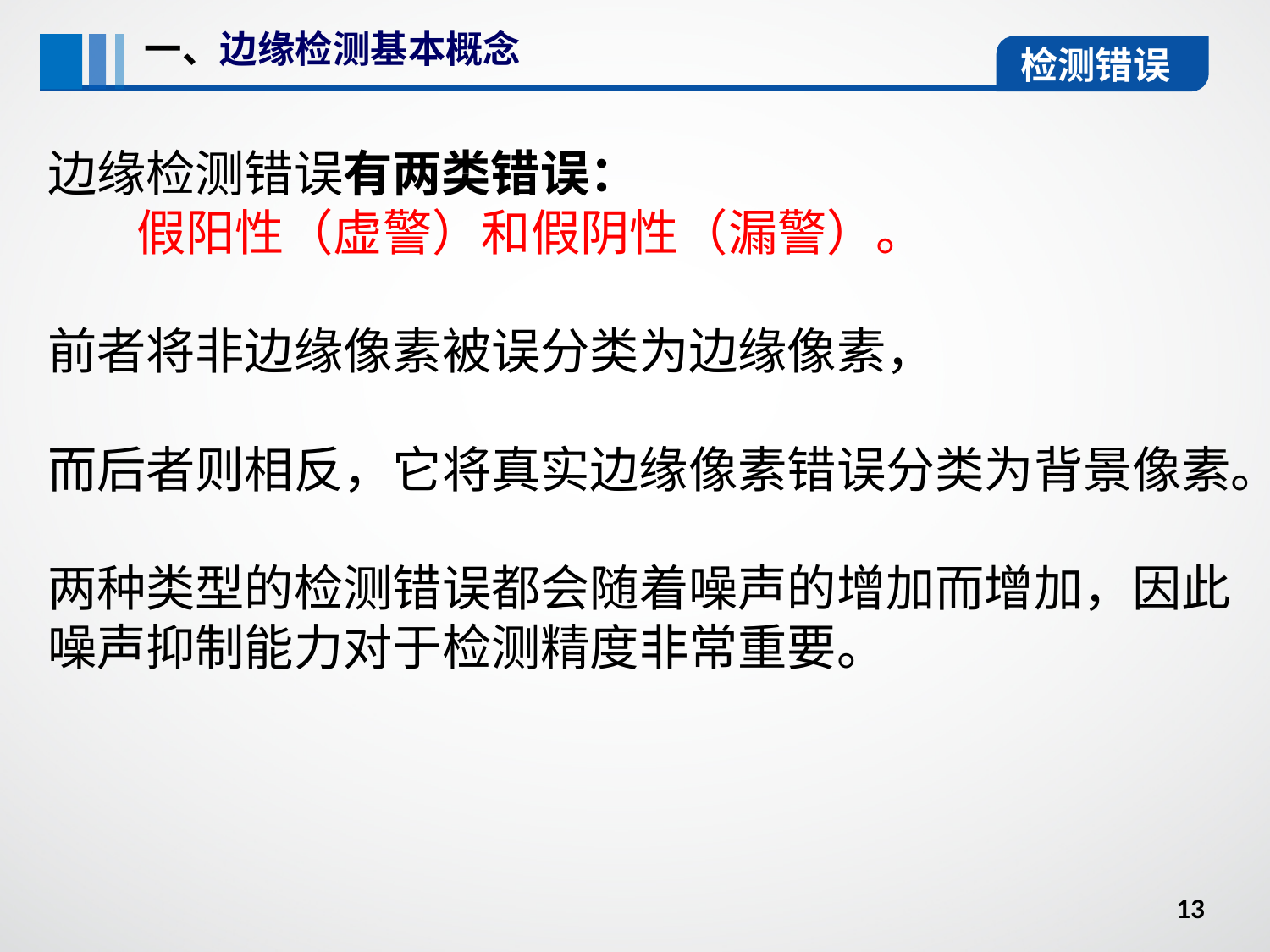

一、边缘检测基本概念
检测错误
边缘检测错误有两类错误：
       假阳性（虚警）和假阴性（漏警）。

前者将非边缘像素被误分类为边缘像素，

而后者则相反，它将真实边缘像素错误分类为背景像素。

两种类型的检测错误都会随着噪声的增加而增加，因此噪声抑制能力对于检测精度非常重要。

13